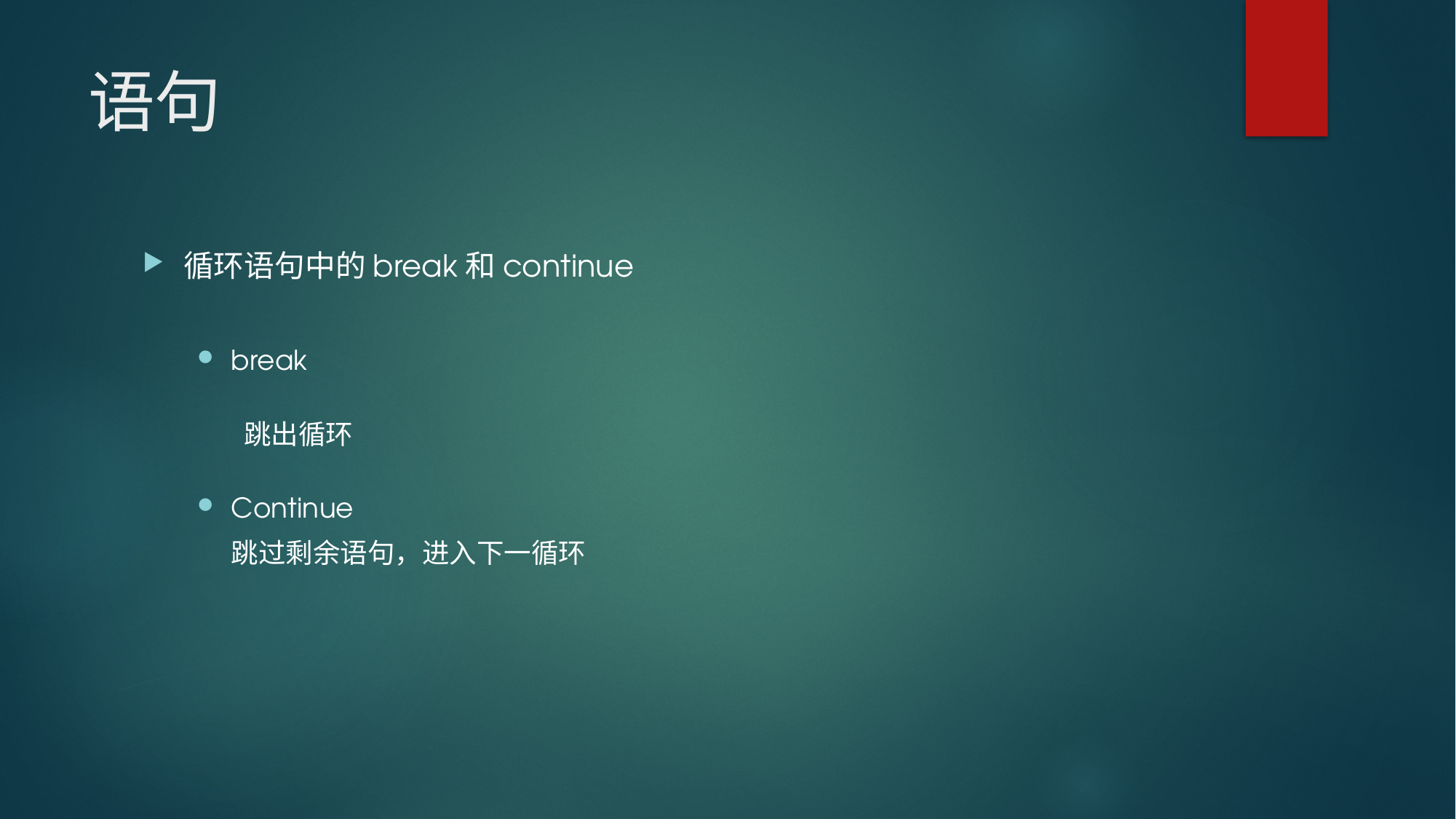

# 语句
循环语句中的break和continue

break
 跳出循环
Continue
	跳过剩余语句，进入下一循环